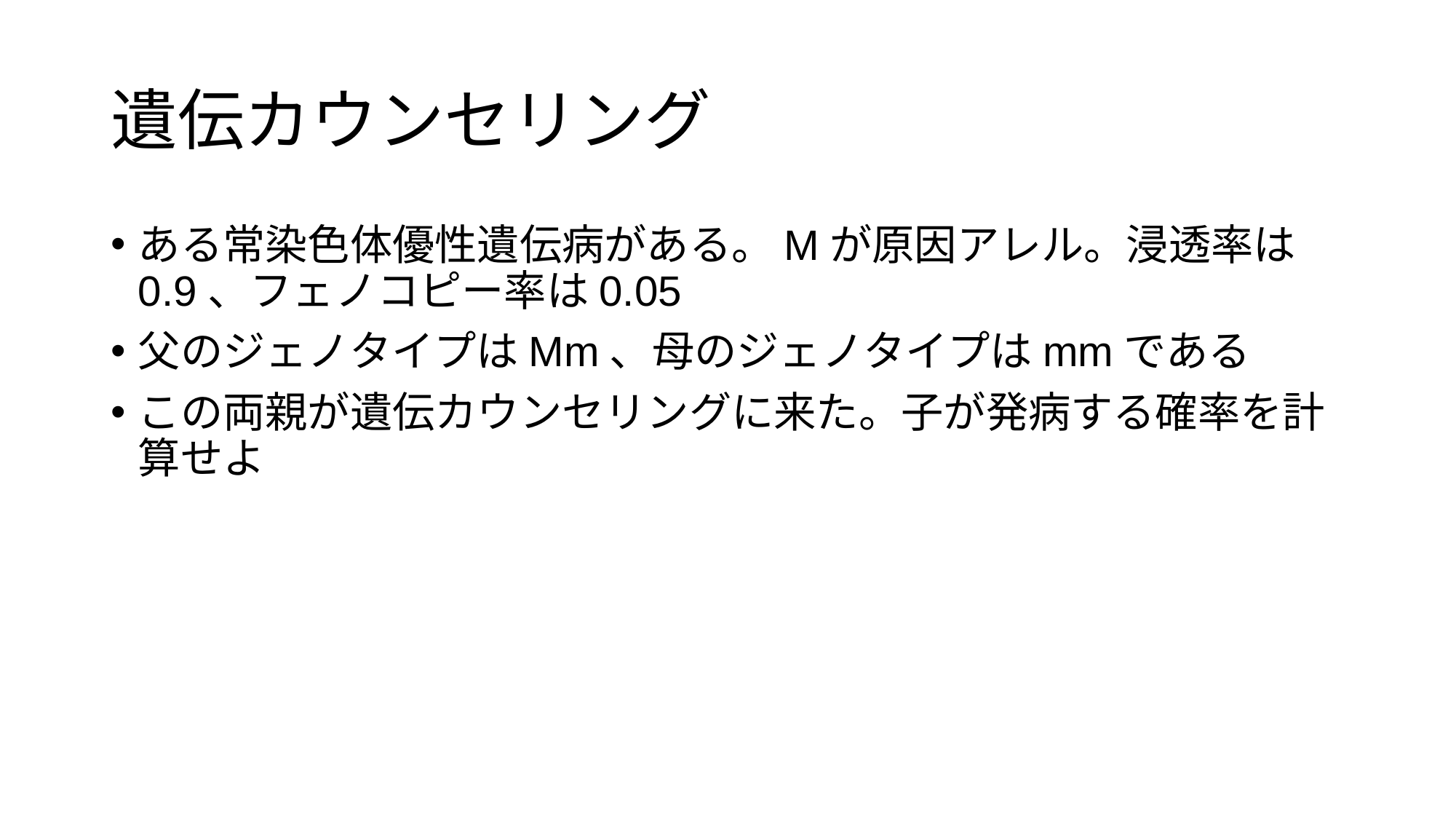

# 遺伝カウンセリング
ある常染色体優性遺伝病がある。Mが原因アレル。浸透率は0.9、フェノコピー率は0.05
父のジェノタイプはMm、母のジェノタイプはmmである
この両親が遺伝カウンセリングに来た。子が発病する確率を計算せよ